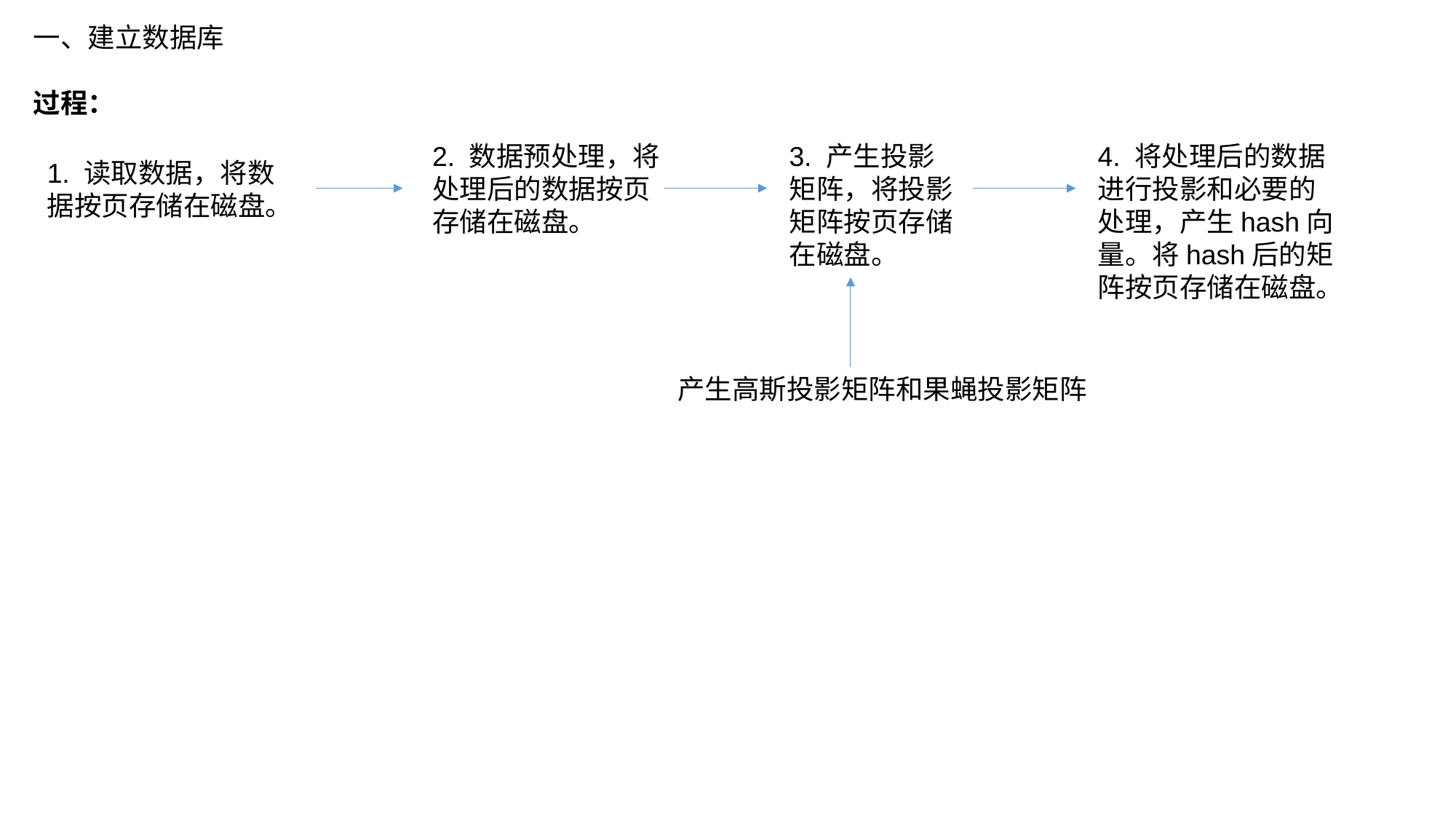

一、建立数据库

过程：
2. 数据预处理，将处理后的数据按页存储在磁盘。
3. 产生投影矩阵，将投影矩阵按页存储在磁盘。
4. 将处理后的数据进行投影和必要的处理，产生hash向量。将hash后的矩阵按页存储在磁盘。
1. 读取数据，将数据按页存储在磁盘。
产生高斯投影矩阵和果蝇投影矩阵